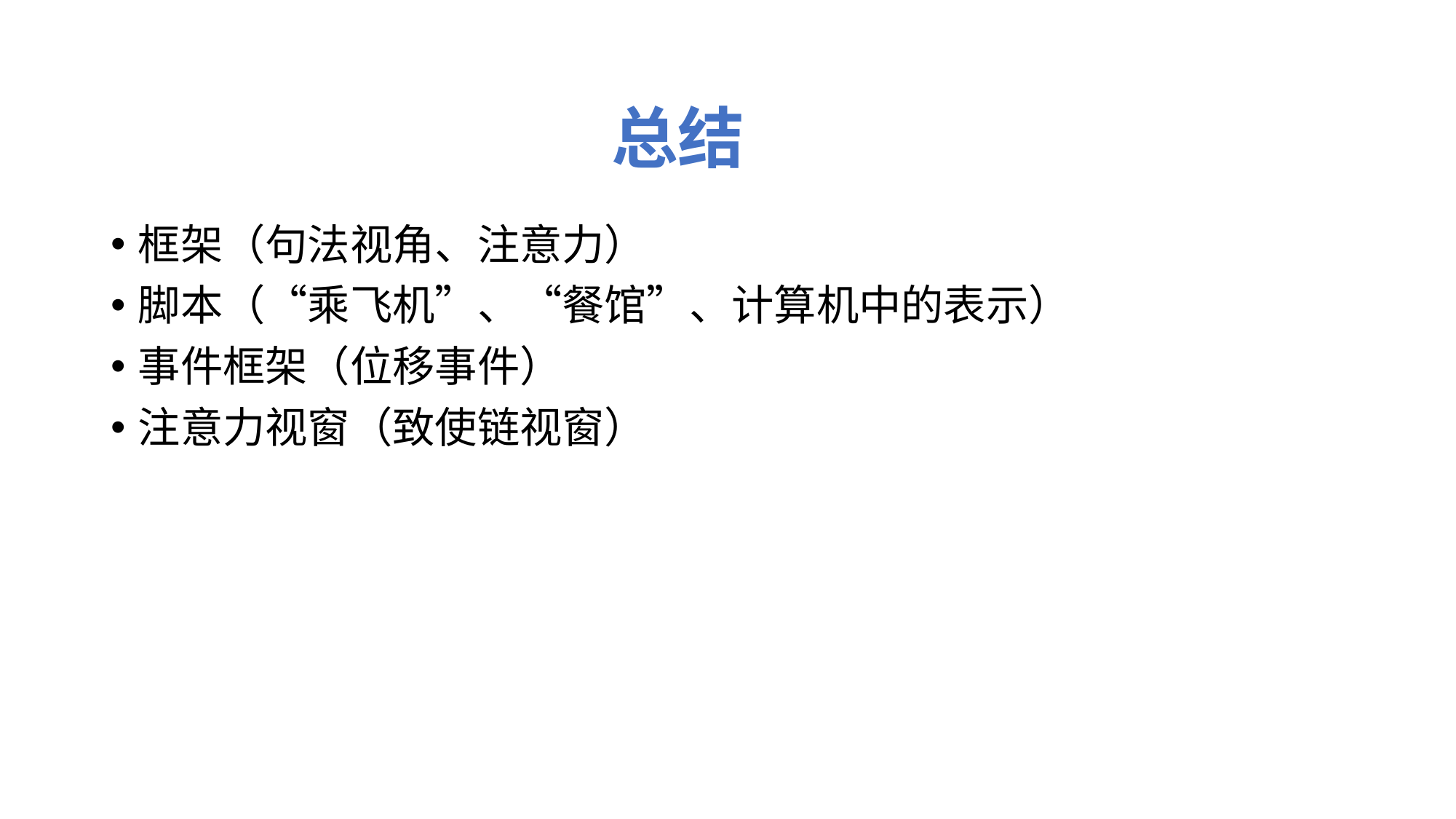

总结

框架（句法视角、注意力）
脚本（“乘飞机”、“餐馆”、计算机中的表示）
事件框架（位移事件）
注意力视窗（致使链视窗）